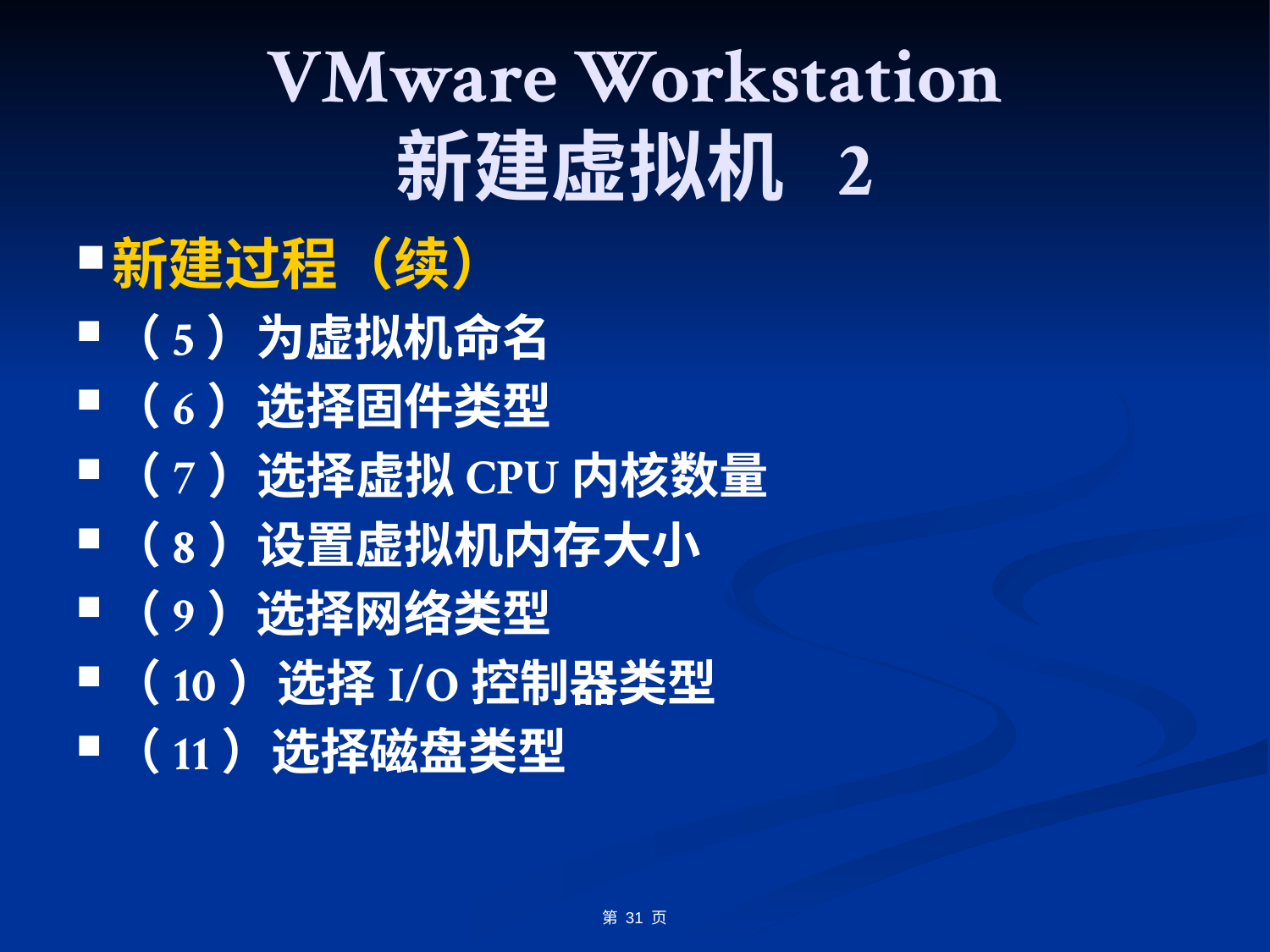

# VMware Workstation 新建虚拟机  2
新建过程（续）
（5）为虚拟机命名
（6）选择固件类型
（7）选择虚拟CPU内核数量
（8）设置虚拟机内存大小
（9）选择网络类型
（10）选择I/O控制器类型
（11）选择磁盘类型

第 31 页